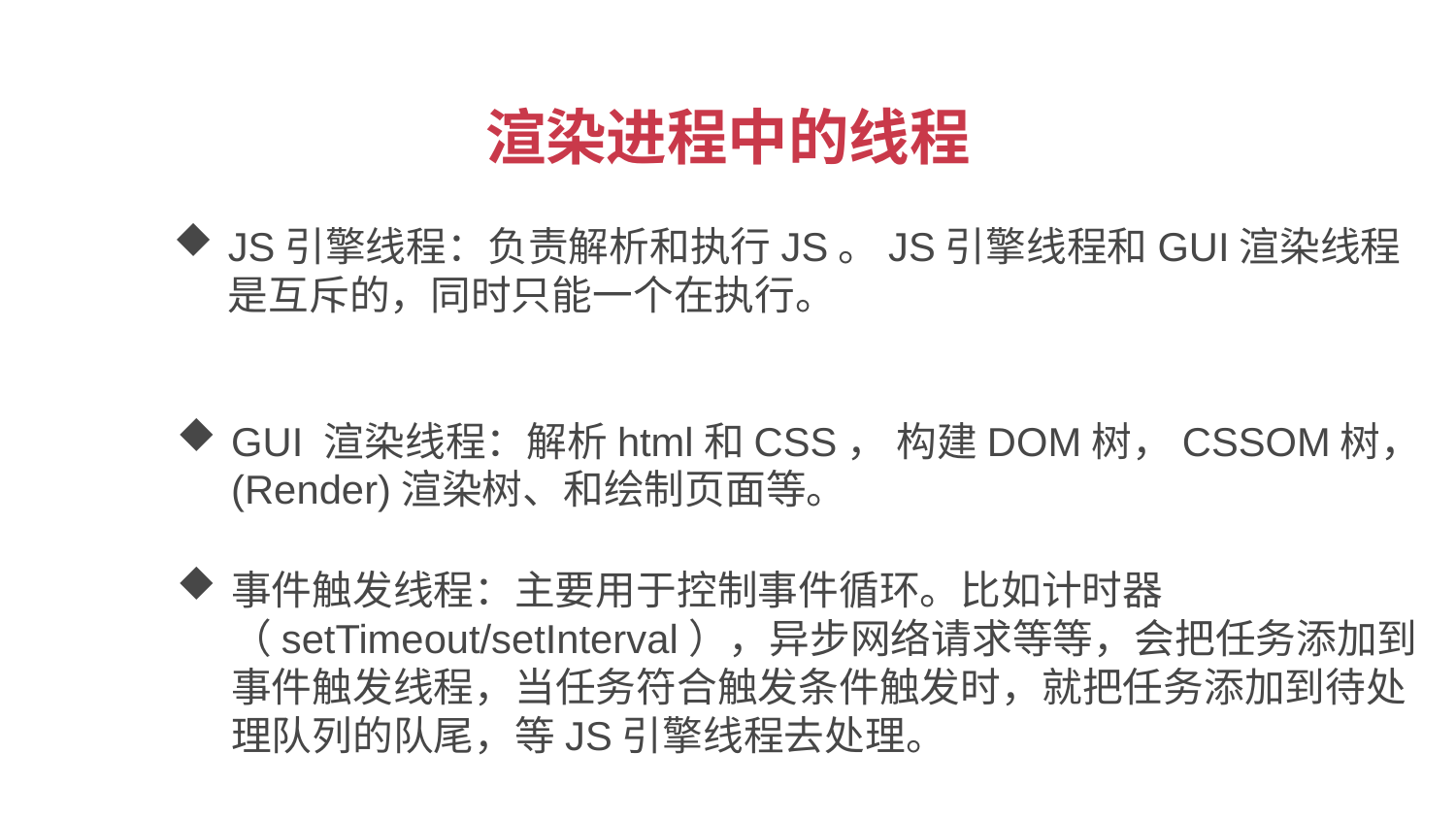

渲染进程中的线程
JS引擎线程：负责解析和执行JS。JS引擎线程和GUI渲染线程是互斥的，同时只能一个在执行。
GUI 渲染线程：解析html和CSS， 构建DOM树，CSSOM树，(Render)渲染树、和绘制页面等。
事件触发线程：主要用于控制事件循环。比如计时器（setTimeout/setInterval），异步网络请求等等，会把任务添加到事件触发线程，当任务符合触发条件触发时，就把任务添加到待处理队列的队尾，等JS引擎线程去处理。